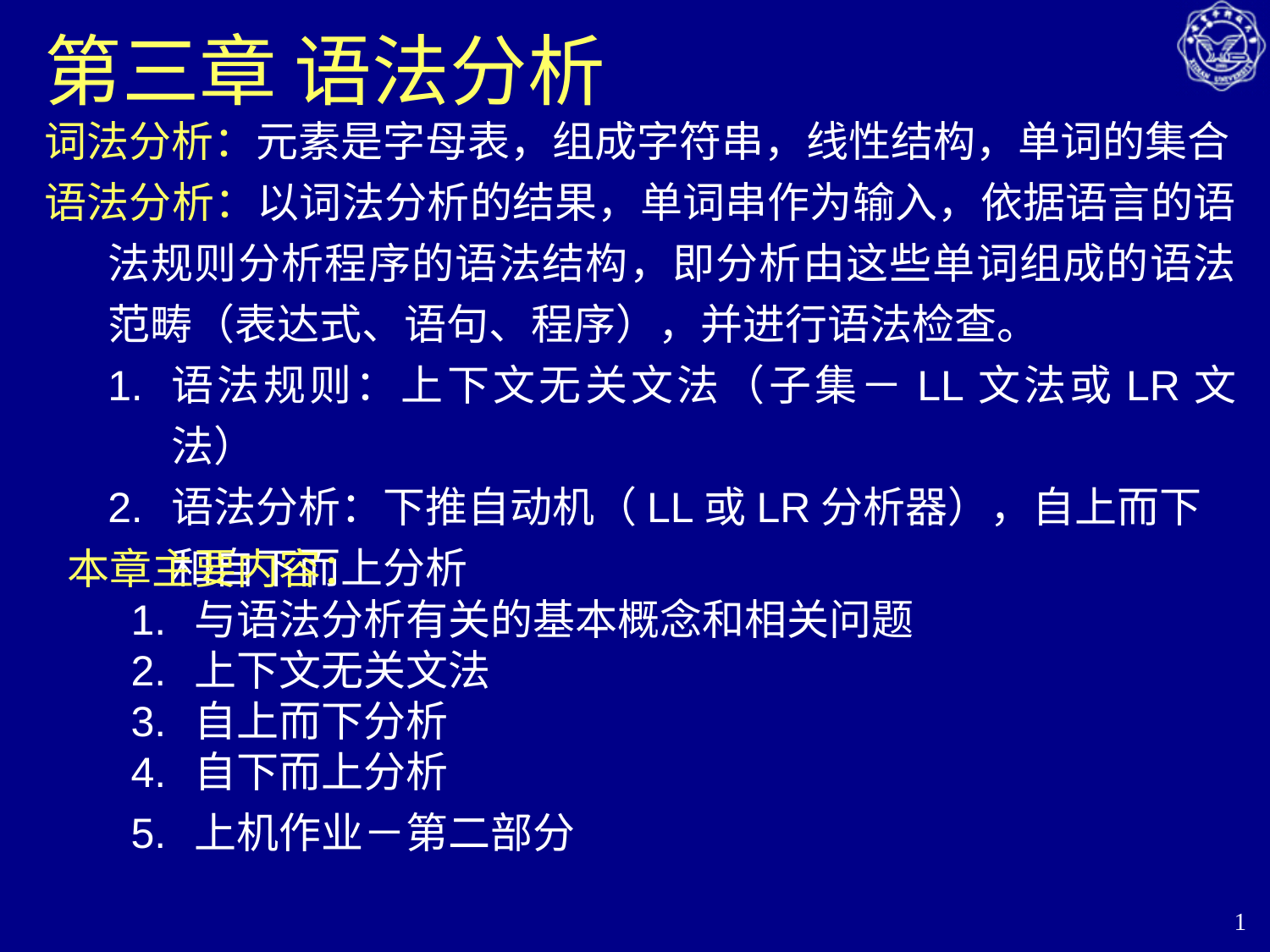

# 第三章 语法分析
词法分析：元素是字母表，组成字符串，线性结构，单词的集合
语法分析：以词法分析的结果，单词串作为输入，依据语言的语法规则分析程序的语法结构，即分析由这些单词组成的语法范畴（表达式、语句、程序），并进行语法检查。
语法规则：上下文无关文法（子集－LL文法或LR文法）
语法分析：下推自动机（LL或LR分析器），自上而下和自下而上分析
本章主要内容：
与语法分析有关的基本概念和相关问题
上下文无关文法
自上而下分析
自下而上分析
上机作业－第二部分
1